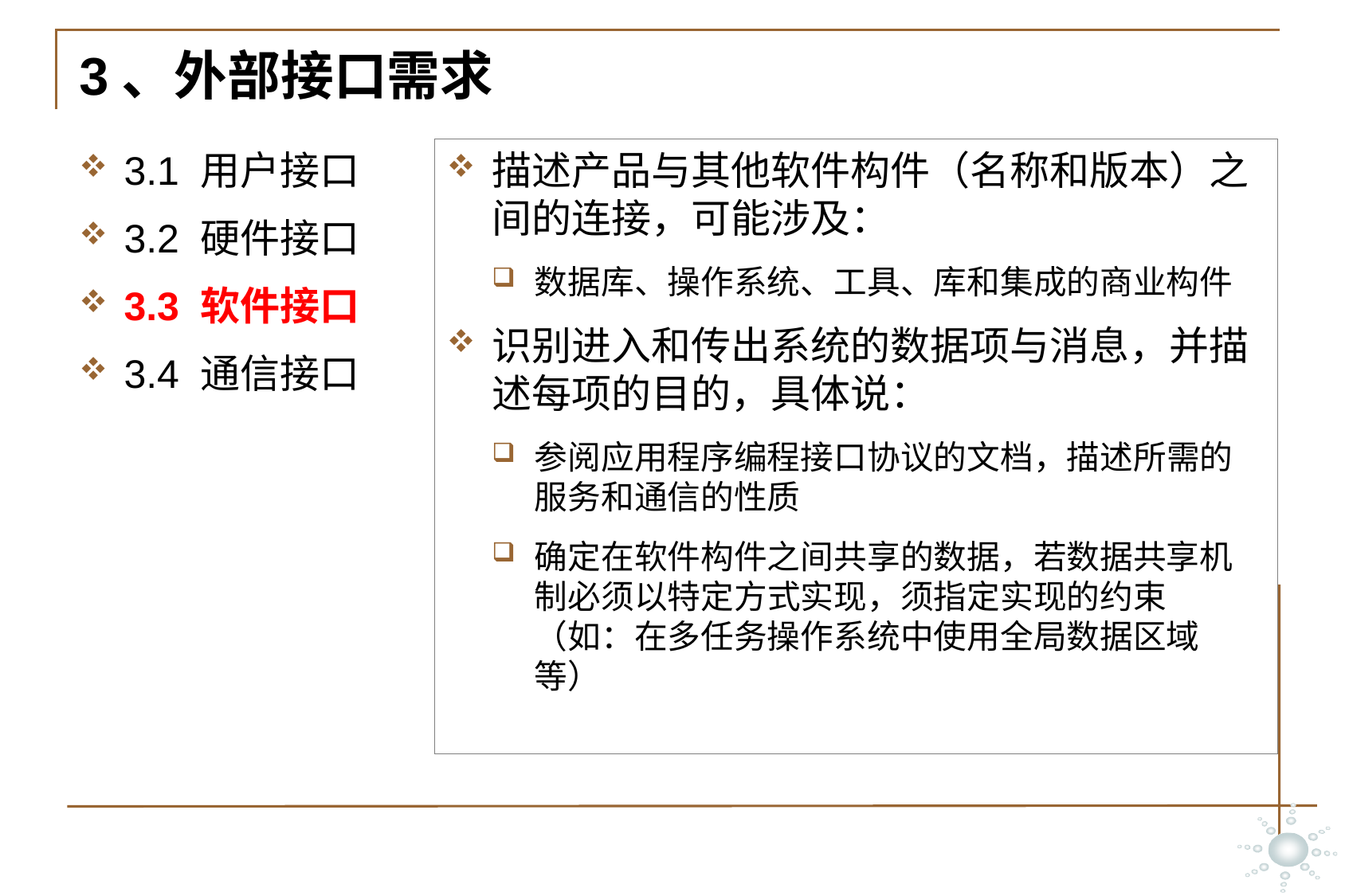

# 3、外部接口需求
3.1 用户接口
3.2 硬件接口
3.3 软件接口
3.4 通信接口
描述产品与其他软件构件（名称和版本）之间的连接，可能涉及：
数据库、操作系统、工具、库和集成的商业构件
识别进入和传出系统的数据项与消息，并描述每项的目的，具体说：
参阅应用程序编程接口协议的文档，描述所需的服务和通信的性质
确定在软件构件之间共享的数据，若数据共享机制必须以特定方式实现，须指定实现的约束（如：在多任务操作系统中使用全局数据区域等）
27